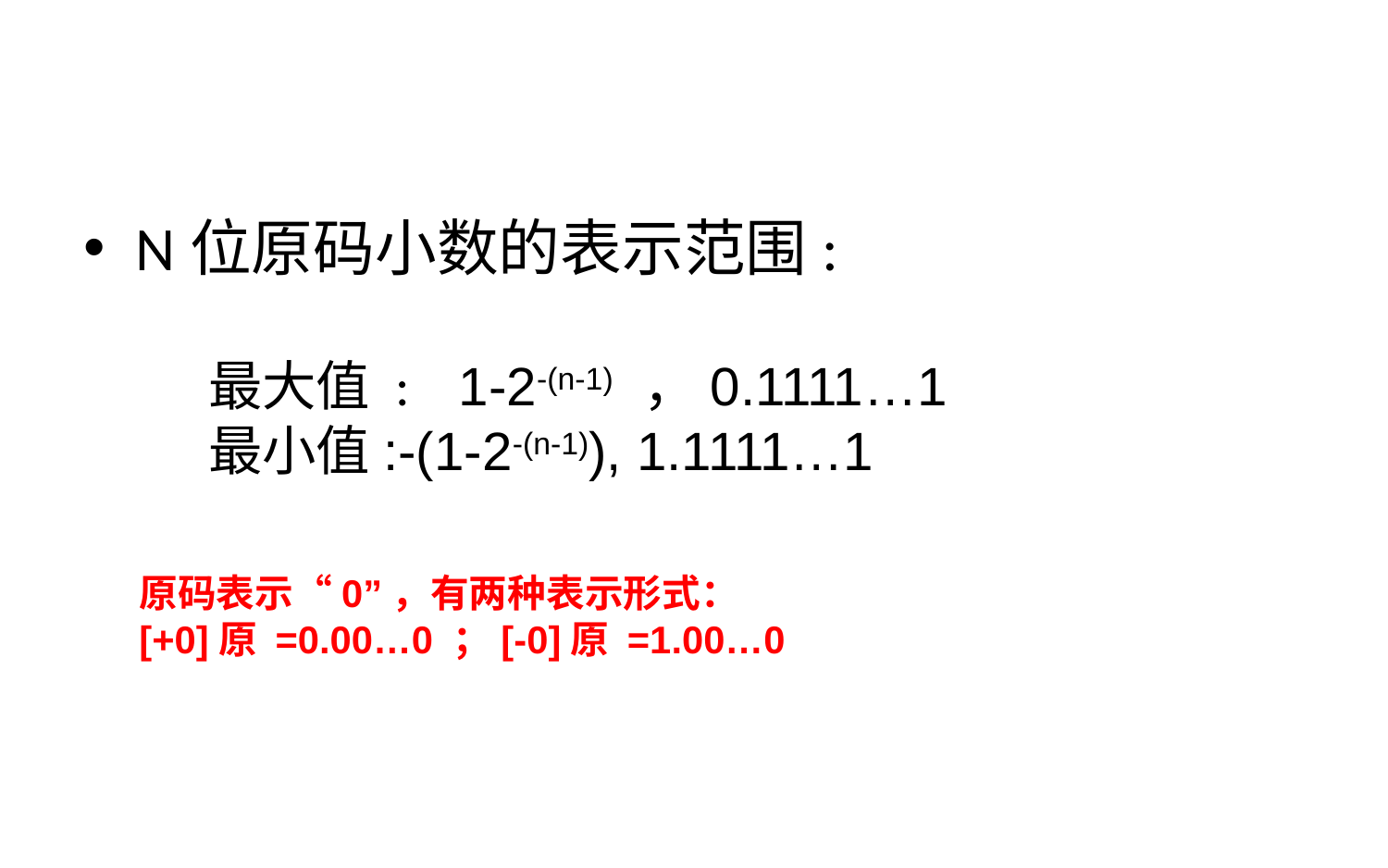

#
N位原码小数的表示范围:

最大值 :    1-2-(n-1)  ，0.1111…1
最小值:-(1-2-(n-1)), 1.1111…1
原码表示“0”，有两种表示形式：
[+0]原 =0.00…0 ；[-0]原 =1.00…0